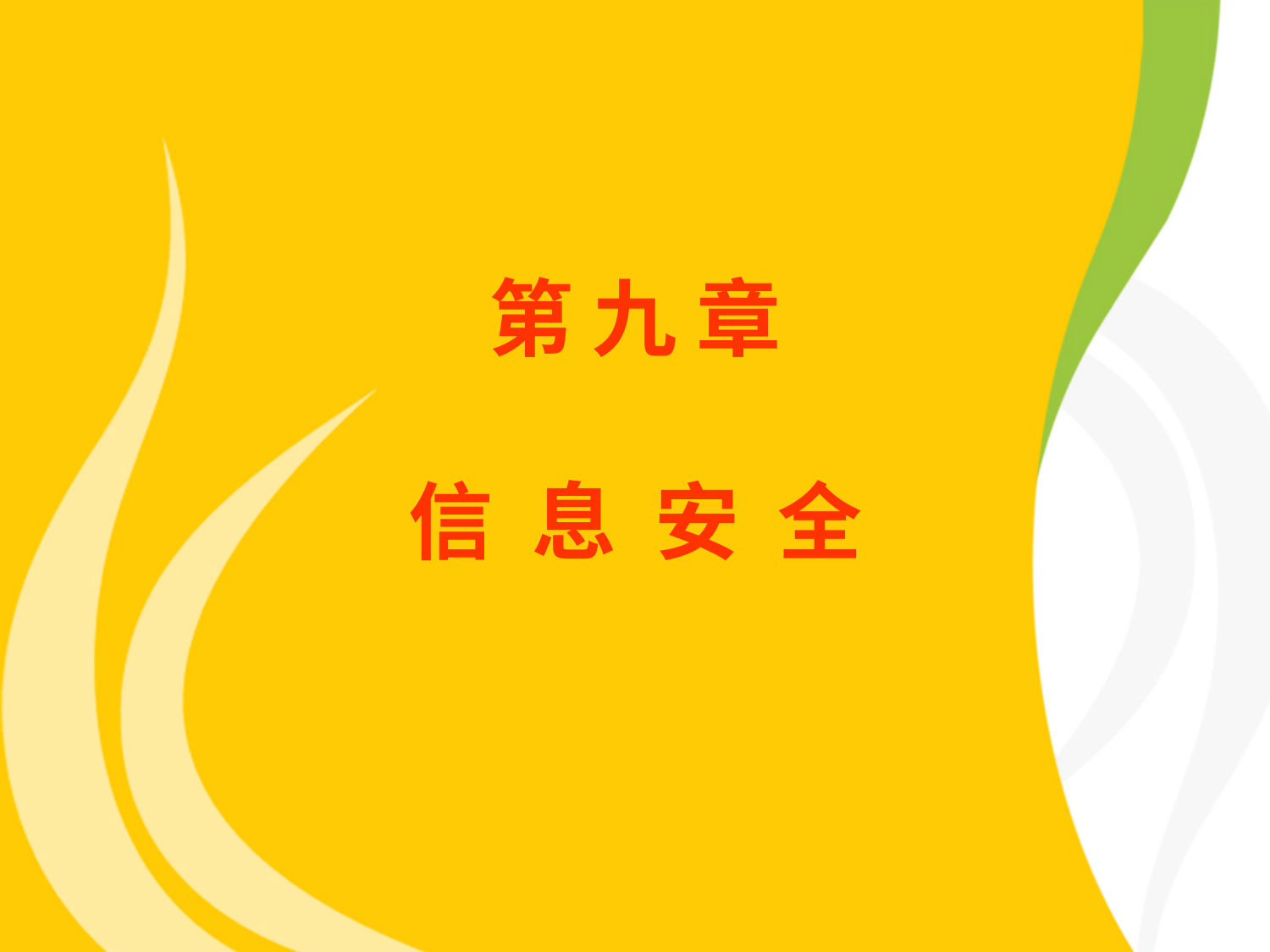

# 第 九 章 信  息  安  全